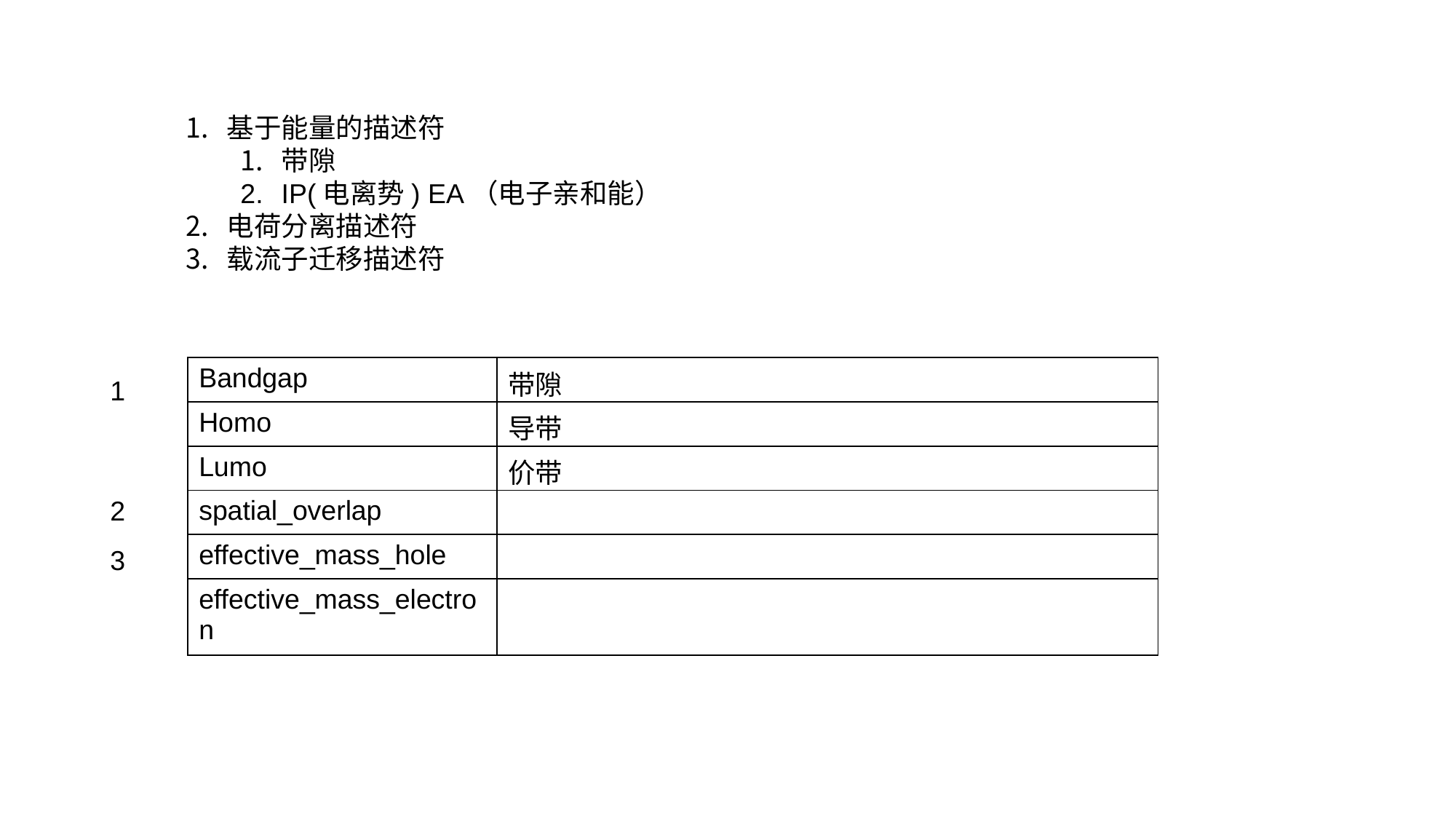

基于能量的描述符
带隙
IP(电离势) EA（电子亲和能）
电荷分离描述符
载流子迁移描述符
| Bandgap | 带隙 |
| --- | --- |
| Homo | 导带 |
| Lumo | 价带 |
| spatial\_overlap |  |
| effective\_mass\_hole |  |
| effective\_mass\_electron |  |
1
2
3